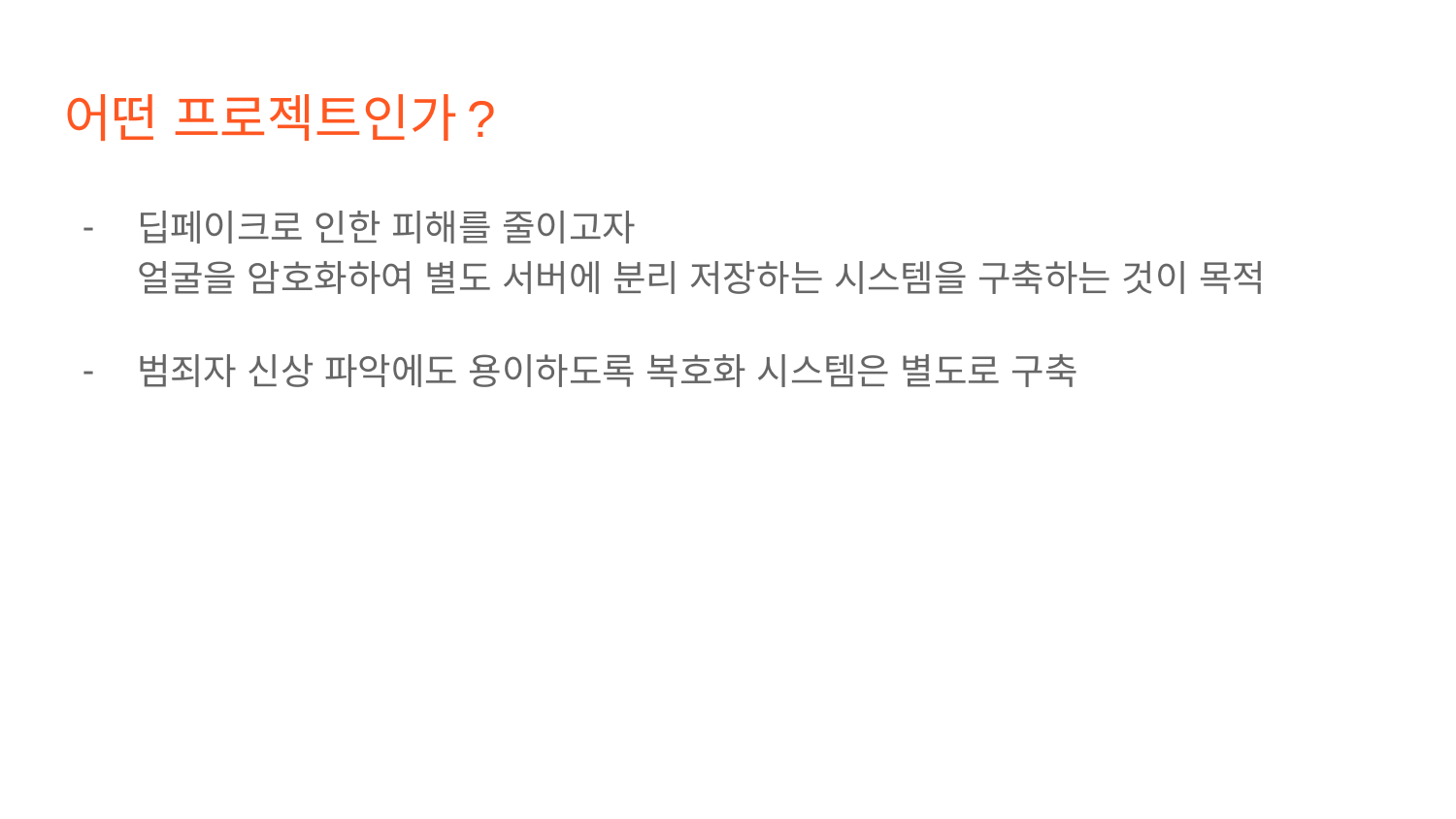

# 어떤 프로젝트인가?
딥페이크로 인한 피해를 줄이고자
얼굴을 암호화하여 별도 서버에 분리 저장하는 시스템을 구축하는 것이 목적
범죄자 신상 파악에도 용이하도록 복호화 시스템은 별도로 구축